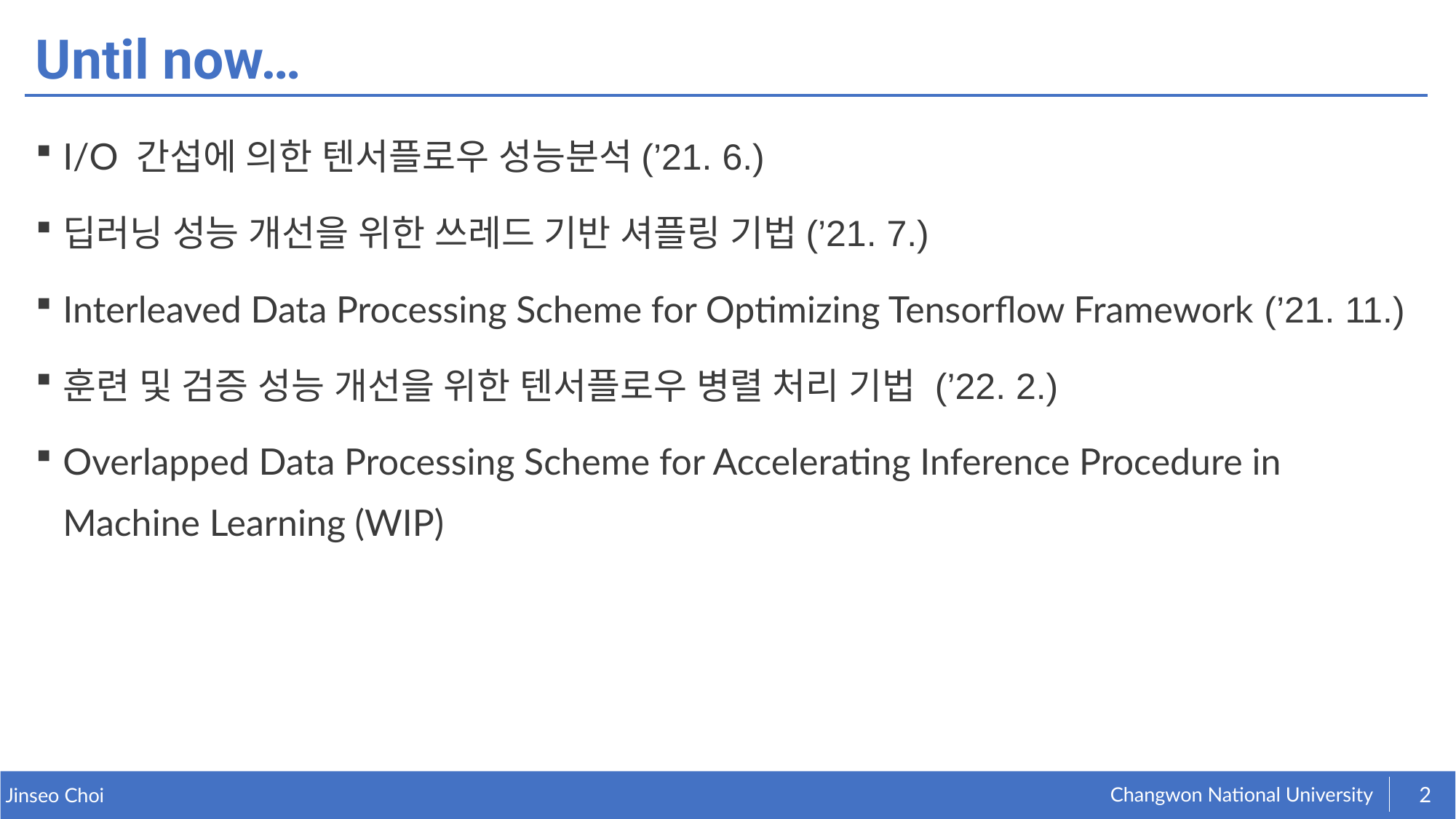

# Until now…
I/O 간섭에 의한 텐서플로우 성능분석(’21. 6.)
딥러닝 성능 개선을 위한 쓰레드 기반 셔플링 기법(’21. 7.)
Interleaved Data Processing Scheme for Optimizing Tensorflow Framework (’21. 11.)
훈련 및 검증 성능 개선을 위한 텐서플로우 병렬 처리 기법 (’22. 2.)
Overlapped Data Processing Scheme for Accelerating Inference Procedure in Machine Learning (WIP)

2